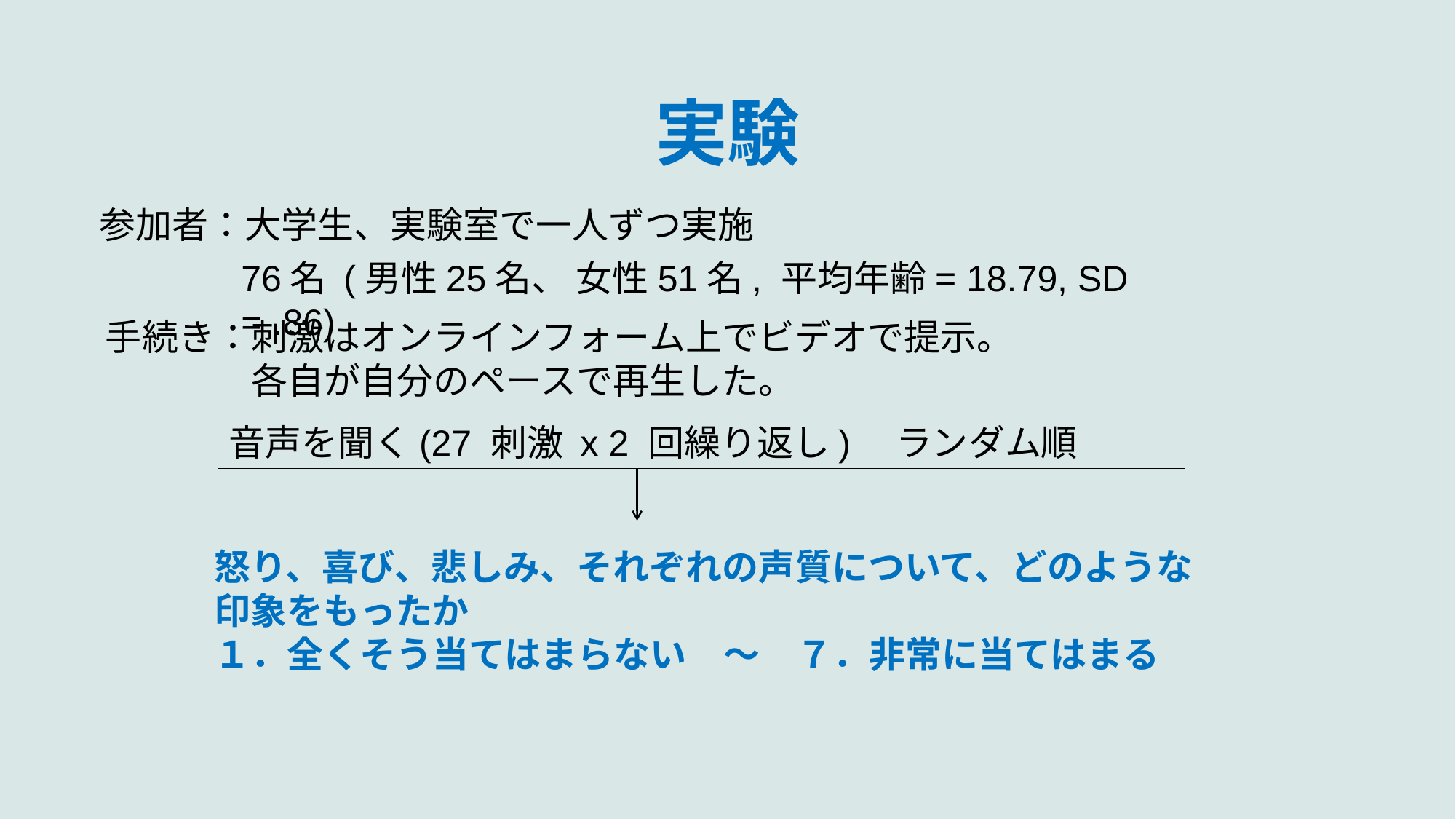

# 実験
参加者：大学生、実験室で一人ずつ実施
76名 (男性25名、 女性51名, 平均年齢= 18.79, SD = .86)
手続き：刺激はオンラインフォーム上でビデオで提示。
　　　　各自が自分のペースで再生した。
音声を聞く(27 刺激 x 2 回繰り返し)　ランダム順
怒り、喜び、悲しみ、それぞれの声質について、どのような印象をもったか
１．全くそう当てはまらない　～　７．非常に当てはまる